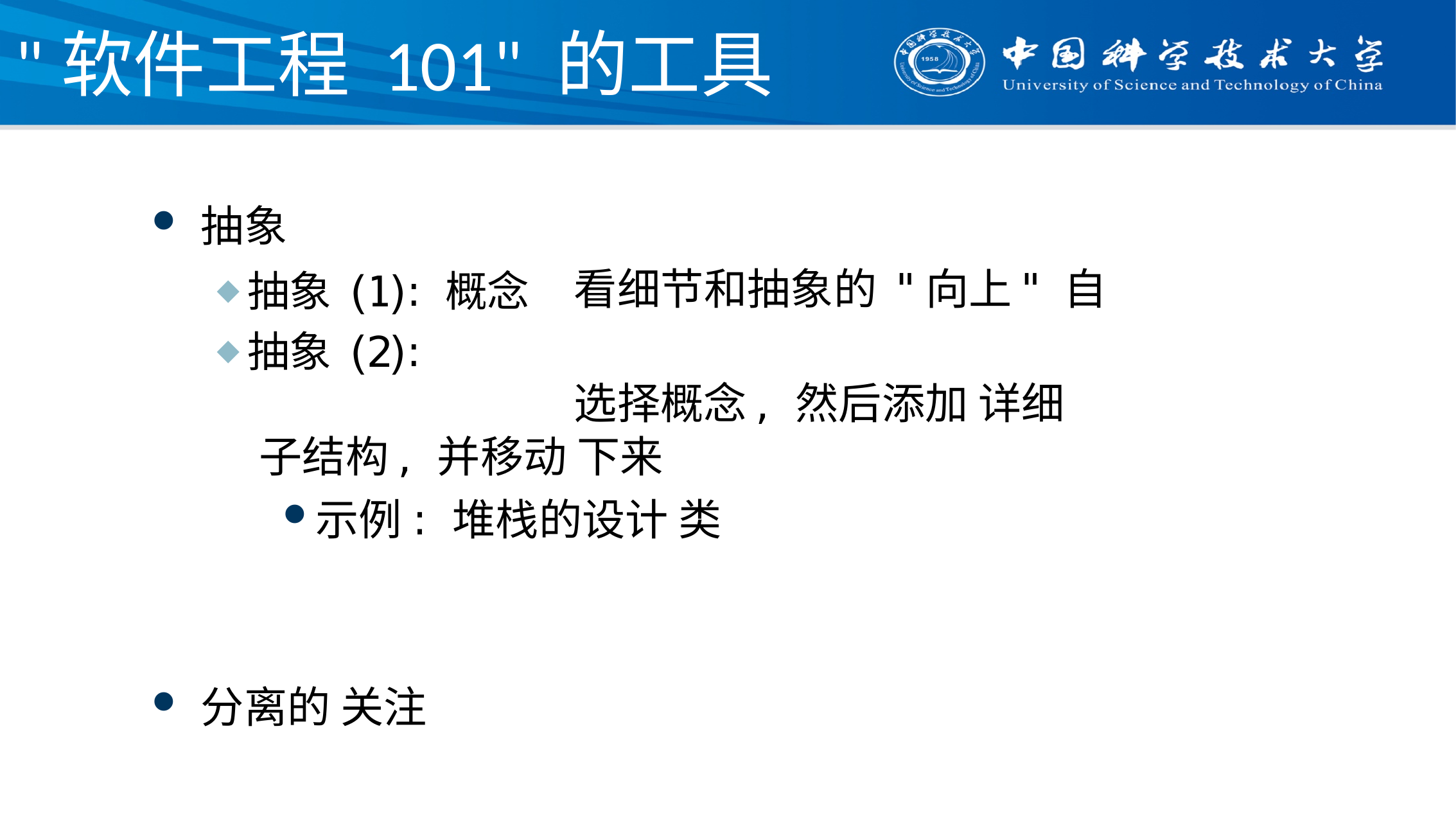

# "软件工程 101" 的工具
抽象
看细节和抽象的 "向上" 自
抽象 (1): 概念
抽象 (2):
选择概念, 然后添加 详细
子结构, 并移动 下来
示例: 堆栈的设计 类
分离的 关注